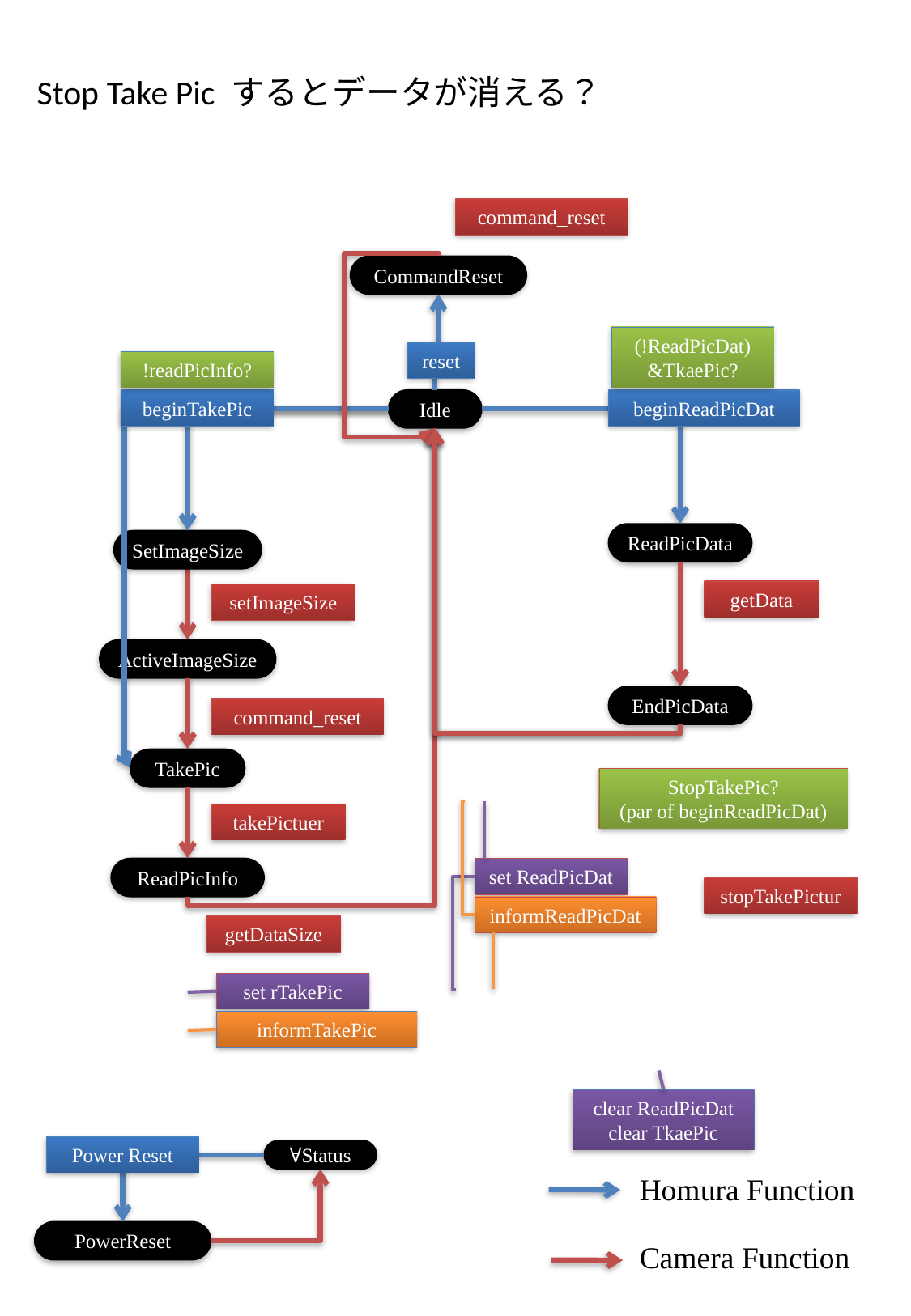

Stop Take Pic するとデータが消える？
command_reset
CommandReset
(!ReadPicDat)
&TkaePic?
reset
!readPicInfo?
beginTakePic
Idle
beginReadPicDat
ReadPicData
SetImageSize
getData
setImageSize
ActiveImageSize
EndPicData
command_reset
TakePic
StopTakePic?
(par of beginReadPicDat)
takePictuer
ReadPicInfo
set ReadPicDat
stopTakePictur
informReadPicDat
getDataSize
set rTakePic
informTakePic
clear ReadPicDat
clear TkaePic
Power Reset
∀Status
Homura Function
PowerReset
Camera Function